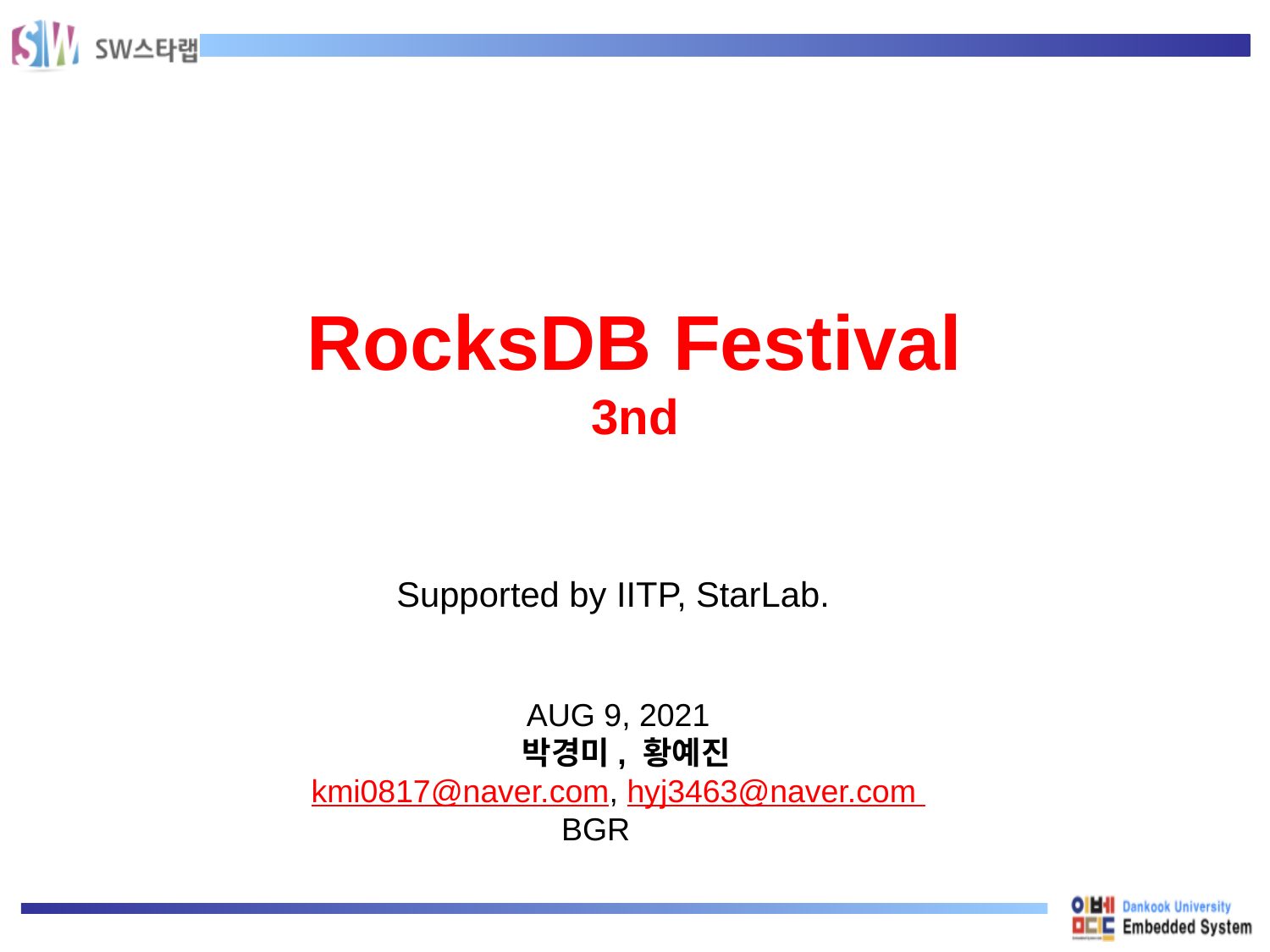

# RocksDB Festival 3nd
Supported by IITP, StarLab.

AUG 9, 2021
 박경미, 황예진
kmi0817@naver.com, hyj3463@naver.com
BGR